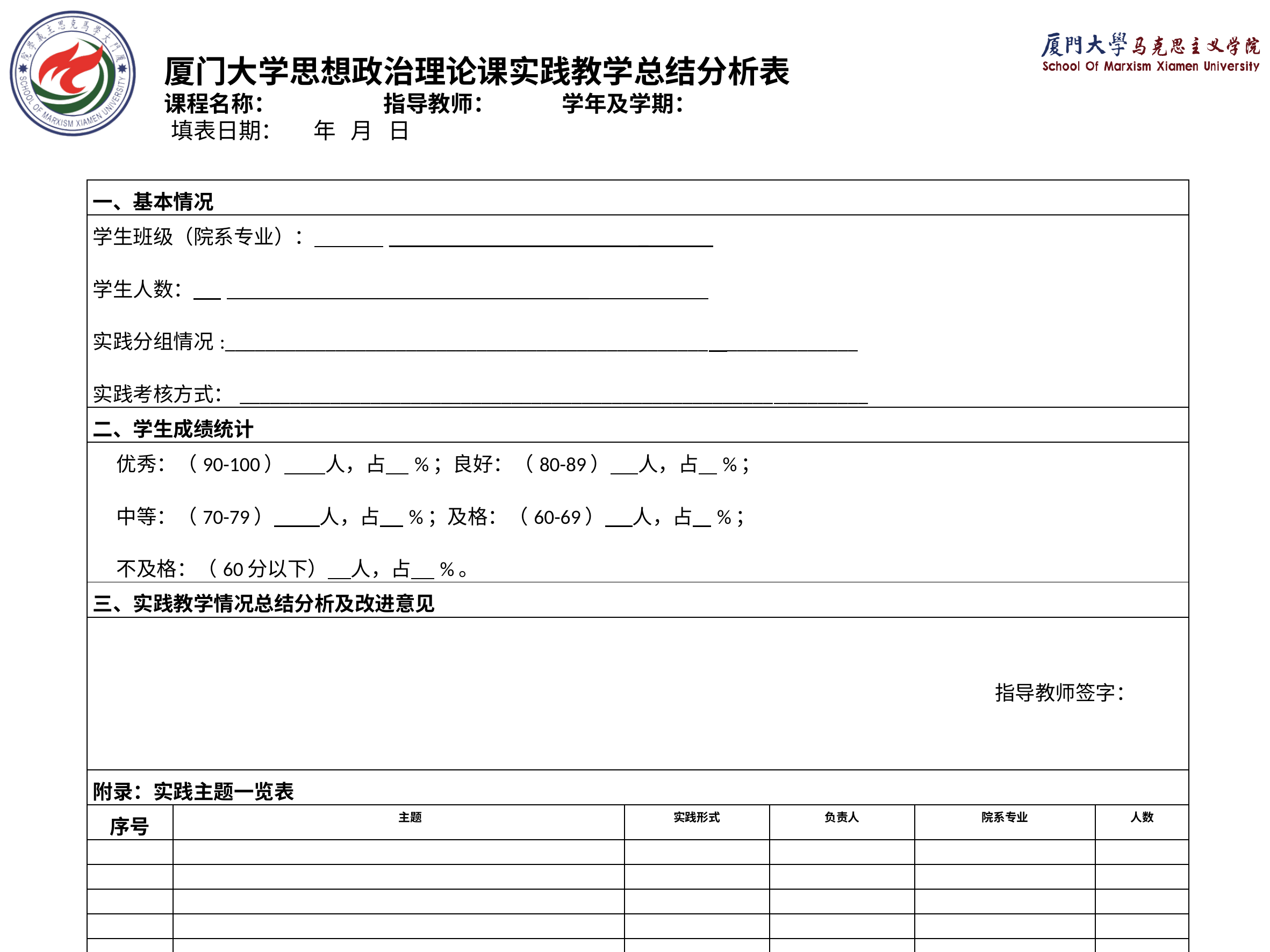

厦门大学思想政治理论课实践教学总结分析表
课程名称：                     指导教师：             学年及学期：
  填表日期：      年   月   日
| 一、基本情况 |  |  |  |  |  |
| --- | --- | --- | --- | --- | --- |
| 学生班级（院系专业）： \_\_\_\_\_\_\_\_\_\_\_\_\_\_\_\_\_\_\_\_\_\_\_ \_ 学生人数： \_\_\_\_\_\_\_\_\_\_\_\_\_\_\_\_\_\_\_\_\_\_\_\_\_\_\_\_\_\_\_\_\_\_\_\_ 实践分组情况:\_\_\_\_\_\_\_\_\_\_\_\_\_\_\_\_\_\_\_\_\_\_\_\_\_\_\_\_\_\_\_\_\_\_\_\_\_\_\_\_\_\_\_\_\_\_\_\_ \_\_\_\_\_\_\_\_\_\_\_\_\_ 实践考核方式：\_\_\_\_\_\_\_\_\_\_\_\_\_\_\_\_\_\_\_\_\_\_\_\_\_\_\_\_\_\_\_\_\_\_\_\_\_\_\_\_\_\_\_\_\_\_\_\_\_\_\_\_\_ \_\_\_\_\_\_\_\_ |  |  |  |  |  |
| 二、学生成绩统计 |  |  |  |  |  |
| 优秀：（90-100） 人，占 %；良好：（80-89） 人，占 %； 中等：（70-79） 人，占 %；及格：（60-69） 人，占 %； 不及格：（60分以下） 人，占 %。 |  |  |  |  |  |
| 三、实践教学情况总结分析及改进意见 |  |  |  |  |  |
| 指导教师签字： |  |  |  |  |  |
| 附录：实践主题一览表 |  |  |  |  |  |
| 序号 | 主题 | 实践形式 | 负责人 | 院系专业 | 人数 |
|  |  |  |  |  |  |
|  |  |  |  |  |  |
|  |  |  |  |  |  |
|  |  |  |  |  |  |
|  |  |  |  |  |  |
| 备注： |  |  |  |  |  |